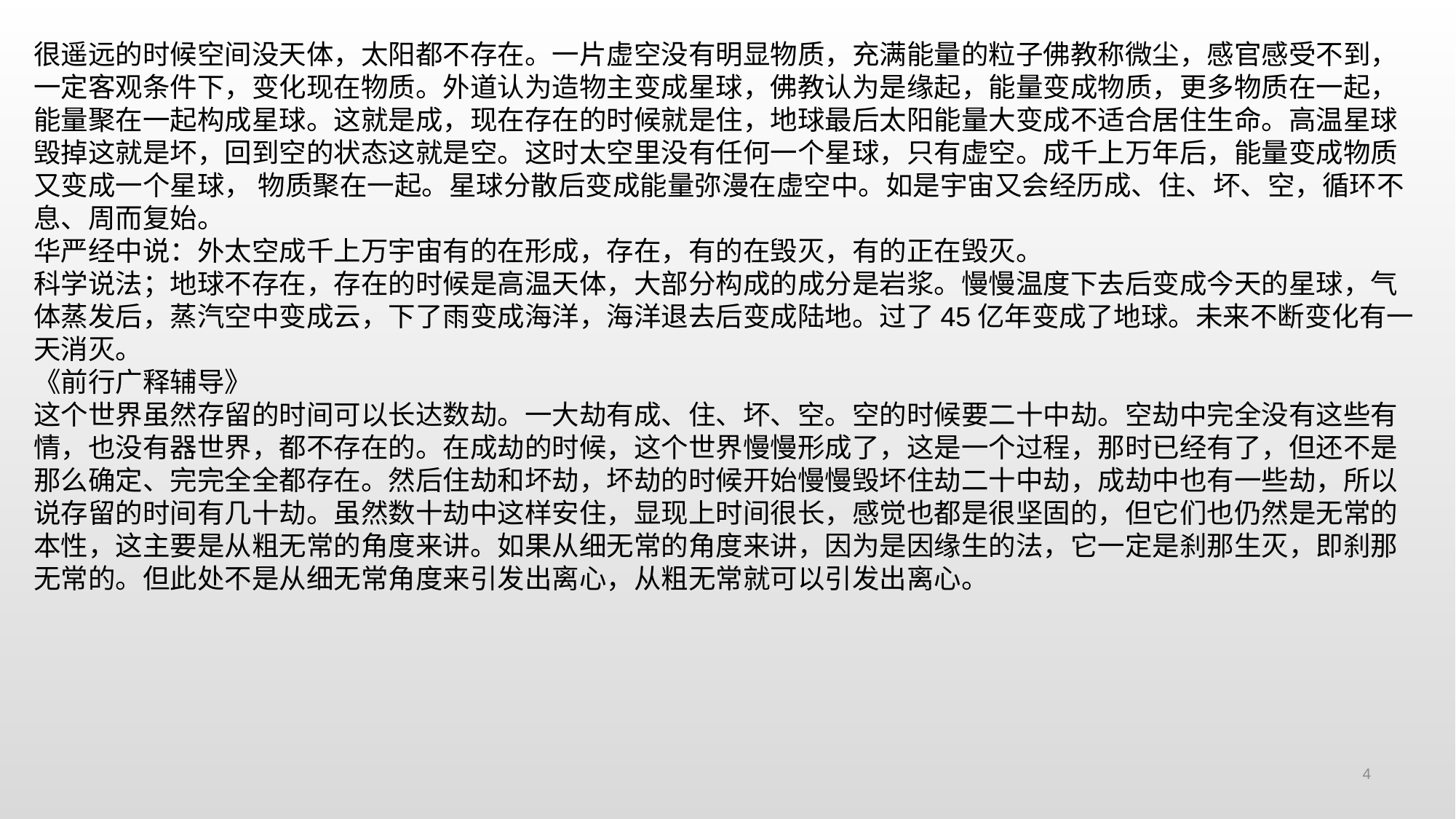

很遥远的时候空间没天体，太阳都不存在。一片虚空没有明显物质，充满能量的粒子佛教称微尘，感官感受不到，一定客观条件下，变化现在物质。外道认为造物主变成星球，佛教认为是缘起，能量变成物质，更多物质在一起，能量聚在一起构成星球。这就是成，现在存在的时候就是住，地球最后太阳能量大变成不适合居住生命。高温星球毁掉这就是坏，回到空的状态这就是空。这时太空里没有任何一个星球，只有虚空。成千上万年后，能量变成物质又变成一个星球， 物质聚在一起。星球分散后变成能量弥漫在虚空中。如是宇宙又会经历成、住、坏、空，循环不息、周而复始。
华严经中说：外太空成千上万宇宙有的在形成，存在，有的在毁灭，有的正在毁灭。
科学说法；地球不存在，存在的时候是高温天体，大部分构成的成分是岩浆。慢慢温度下去后变成今天的星球，气体蒸发后，蒸汽空中变成云，下了雨变成海洋，海洋退去后变成陆地。过了45亿年变成了地球。未来不断变化有一天消灭。
《前行广释辅导》
这个世界虽然存留的时间可以长达数劫。一大劫有成、住、坏、空。空的时候要二十中劫。空劫中完全没有这些有情，也没有器世界，都不存在的。在成劫的时候，这个世界慢慢形成了，这是一个过程，那时已经有了，但还不是那么确定、完完全全都存在。然后住劫和坏劫，坏劫的时候开始慢慢毁坏住劫二十中劫，成劫中也有一些劫，所以说存留的时间有几十劫。虽然数十劫中这样安住，显现上时间很长，感觉也都是很坚固的，但它们也仍然是无常的本性，这主要是从粗无常的角度来讲。如果从细无常的角度来讲，因为是因缘生的法，它一定是刹那生灭，即刹那无常的。但此处不是从细无常角度来引发出离心，从粗无常就可以引发出离心。

4